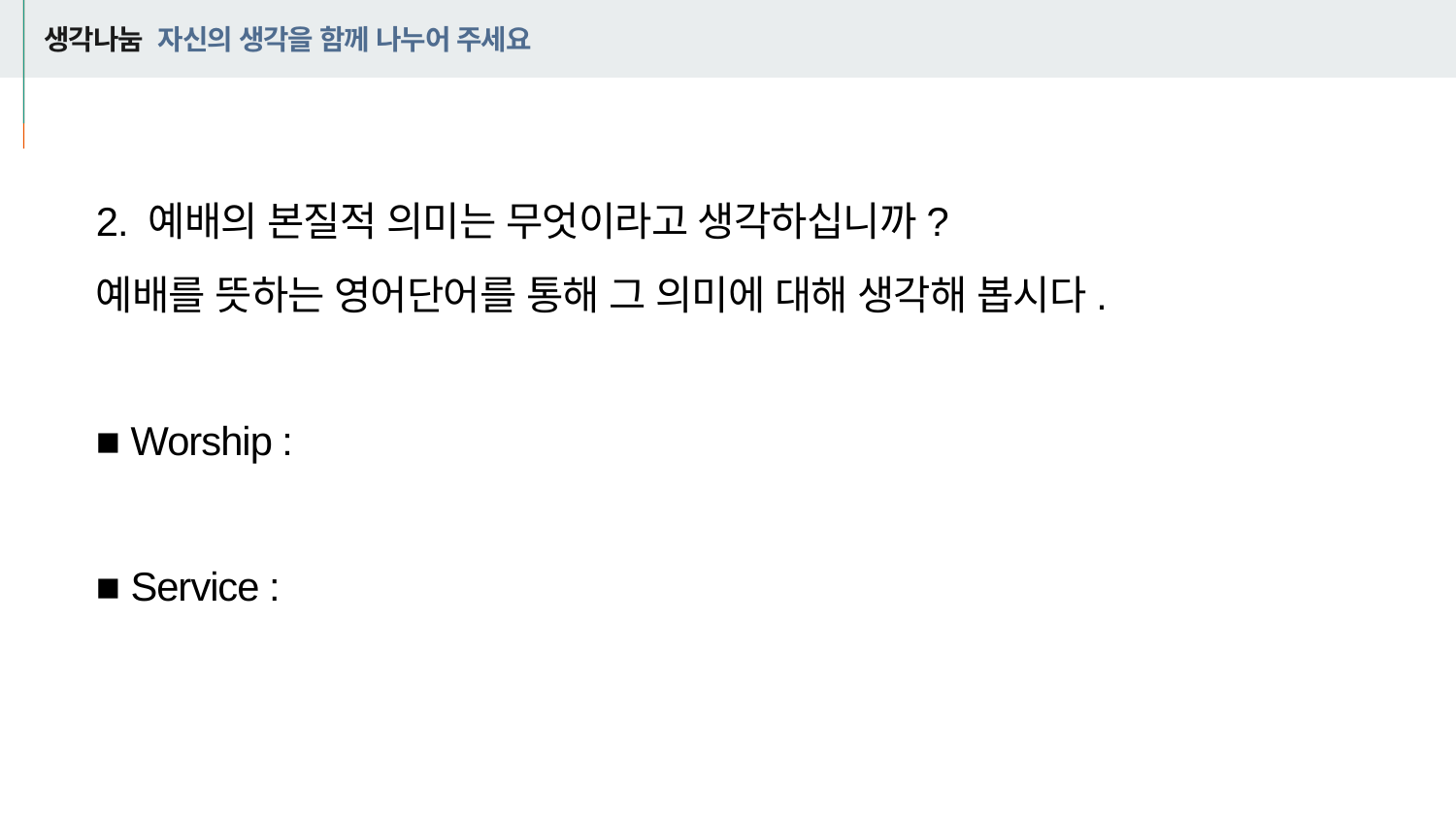

# 생각나눔  자신의 생각을 함께 나누어 주세요
2. 예배의 본질적 의미는 무엇이라고 생각하십니까?
예배를 뜻하는 영어단어를 통해 그 의미에 대해 생각해 봅시다.

■ Worship :

■ Service :